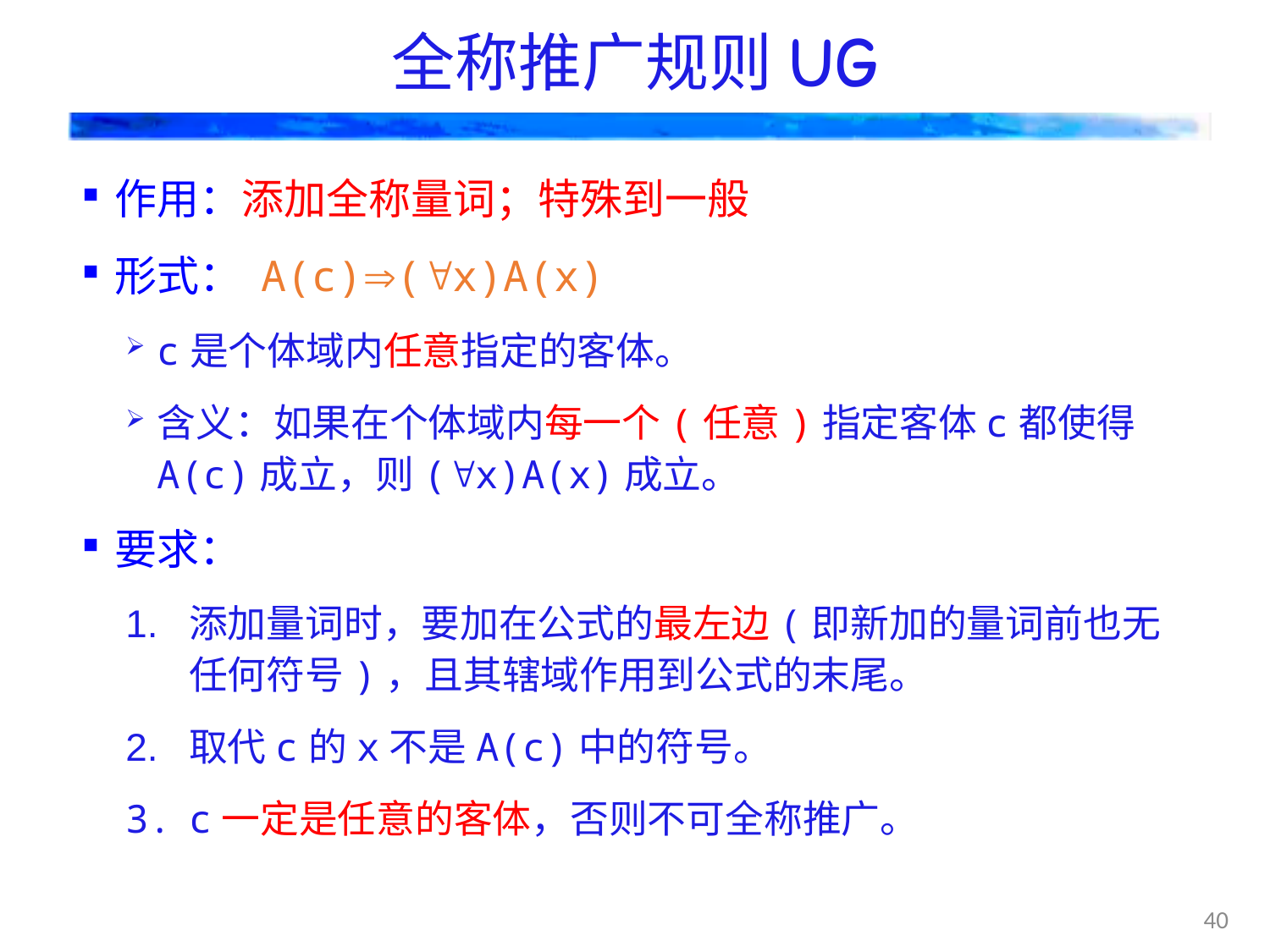

# 全称推广规则UG
作用：添加全称量词；特殊到一般
形式： A(c)⇒(∀x)A(x)
c是个体域内任意指定的客体。
含义：如果在个体域内每一个(任意)指定客体c都使得A(c)成立，则(∀x)A(x)成立。
要求：
添加量词时，要加在公式的最左边(即新加的量词前也无任何符号)，且其辖域作用到公式的末尾。
取代c的x不是A(c)中的符号。
c一定是任意的客体，否则不可全称推广。
40